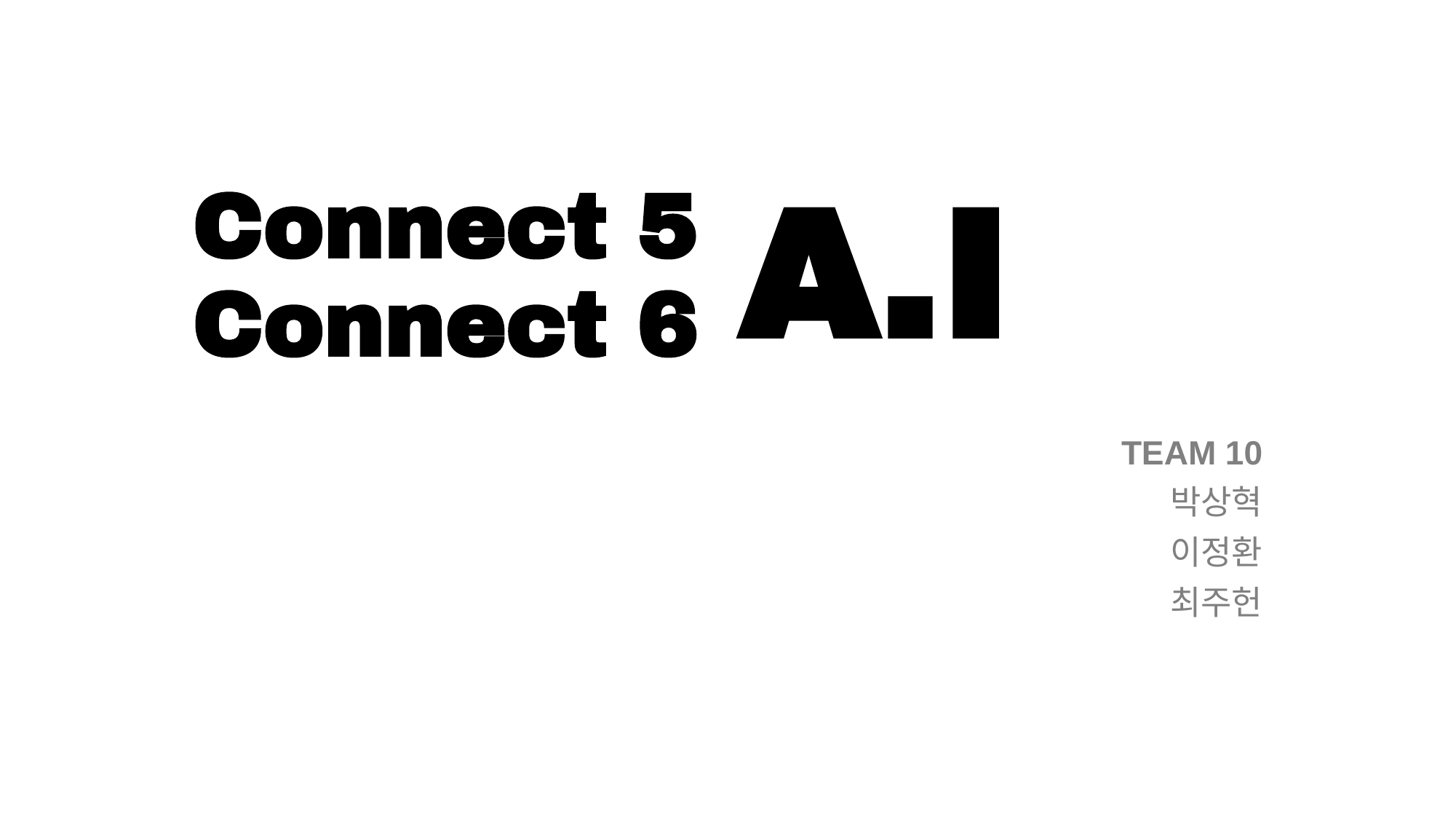

# Connect 5 Connect 6
A.I
TEAM 10
박상혁
이정환
최주헌